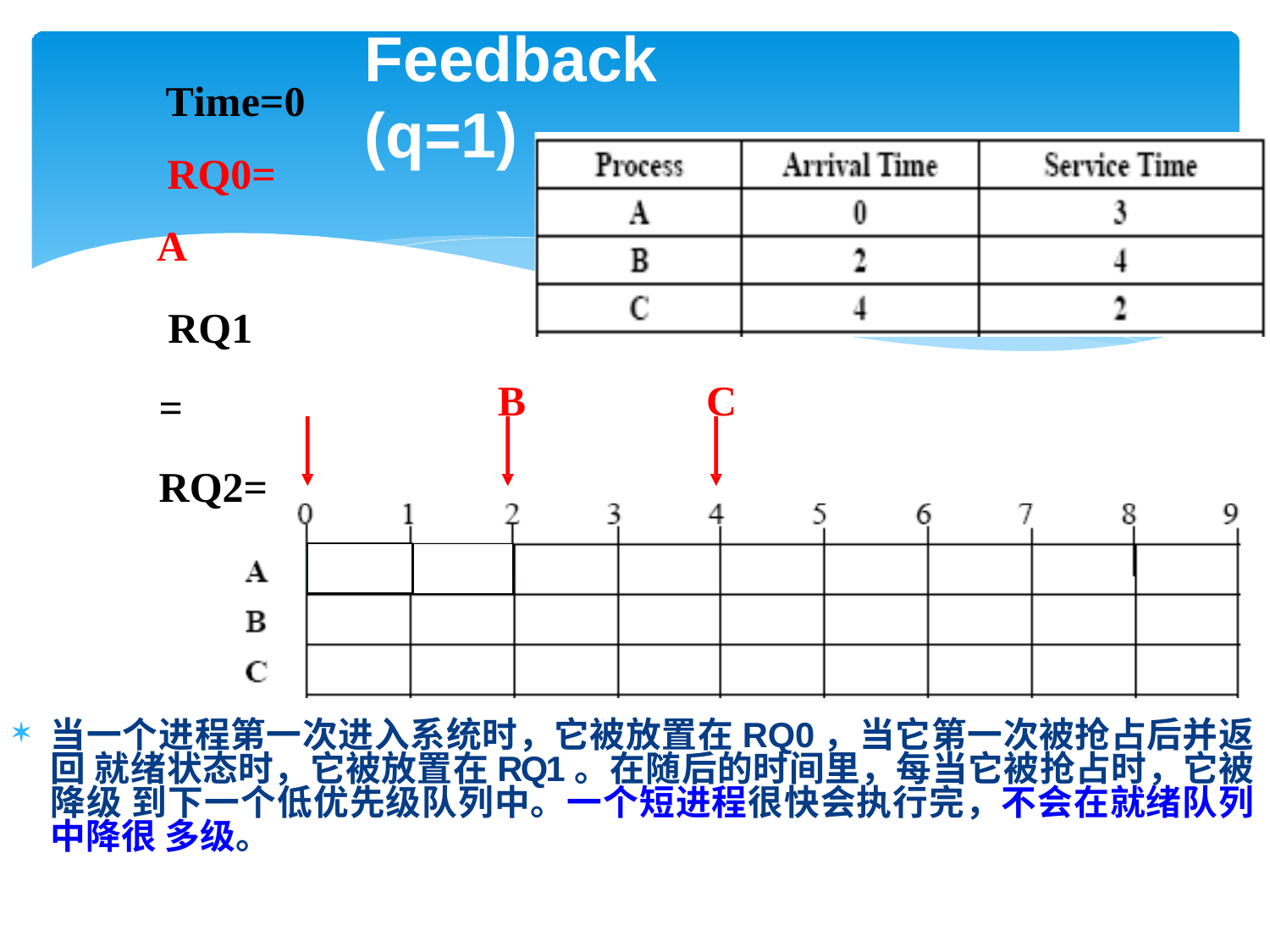

# Feedback (q=1)
Time=0  RQ0= A
RQ1=  RQ2=
A

B
C

当一个进程第一次进入系统时，它被放置在RQ0，当它第一次被抢占后并返回 就绪状态时，它被放置在RQ1。在随后的时间里，每当它被抢占时，它被降级 到下一个低优先级队列中。一个短进程很快会执行完，不会在就绪队列中降很 多级。

54